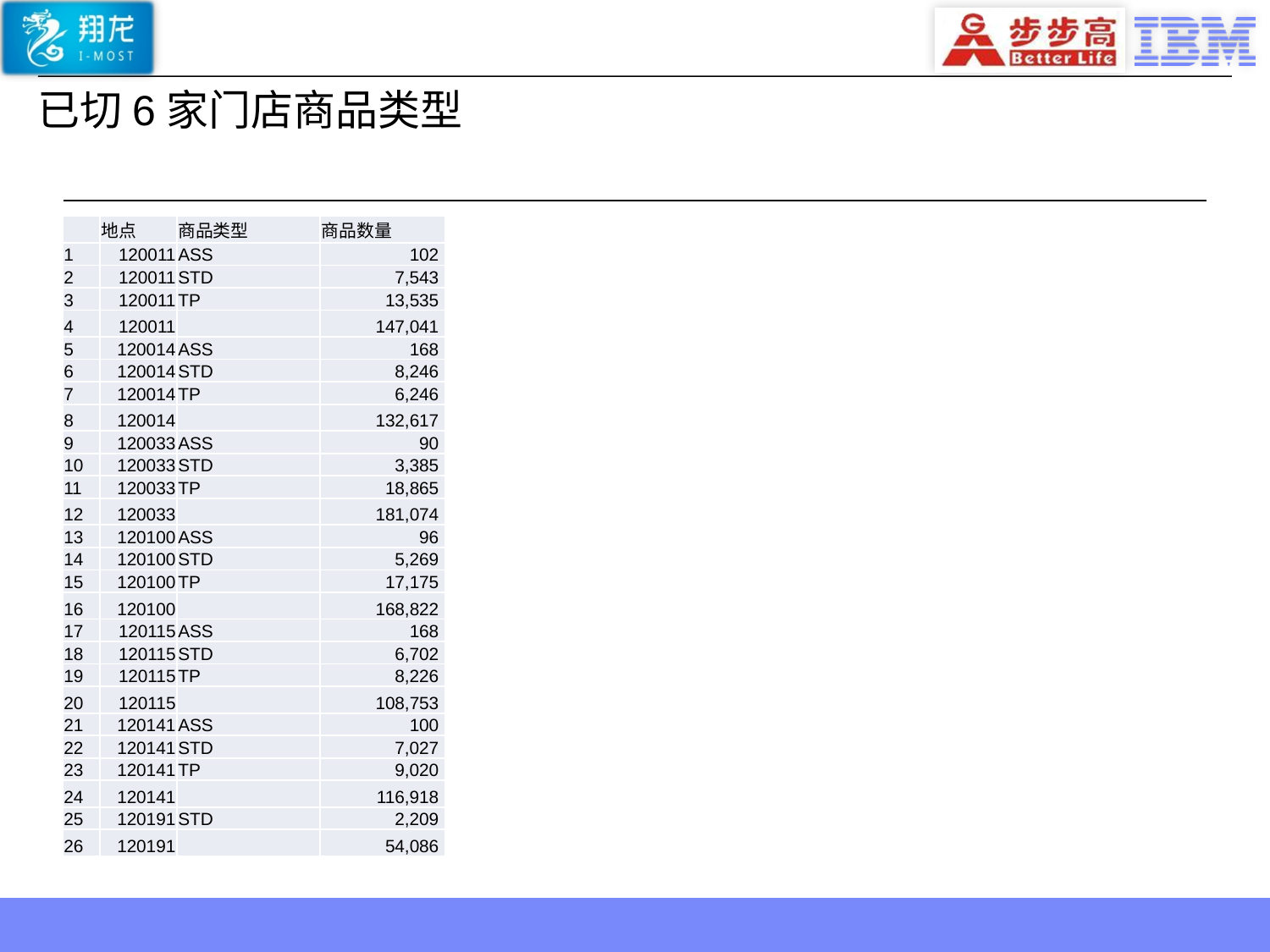

已切6家门店商品类型

|  | 地点 | 商品类型 | 商品数量 |
| --- | --- | --- | --- |
| 1 | 120011 | ASS | 102 |
| 2 | 120011 | STD | 7,543 |
| 3 | 120011 | TP | 13,535 |
| 4 | 120011 |  | 147,041 |
| 5 | 120014 | ASS | 168 |
| 6 | 120014 | STD | 8,246 |
| 7 | 120014 | TP | 6,246 |
| 8 | 120014 |  | 132,617 |
| 9 | 120033 | ASS | 90 |
| 10 | 120033 | STD | 3,385 |
| 11 | 120033 | TP | 18,865 |
| 12 | 120033 |  | 181,074 |
| 13 | 120100 | ASS | 96 |
| 14 | 120100 | STD | 5,269 |
| 15 | 120100 | TP | 17,175 |
| 16 | 120100 |  | 168,822 |
| 17 | 120115 | ASS | 168 |
| 18 | 120115 | STD | 6,702 |
| 19 | 120115 | TP | 8,226 |
| 20 | 120115 |  | 108,753 |
| 21 | 120141 | ASS | 100 |
| 22 | 120141 | STD | 7,027 |
| 23 | 120141 | TP | 9,020 |
| 24 | 120141 |  | 116,918 |
| 25 | 120191 | STD | 2,209 |
| 26 | 120191 |  | 54,086 |